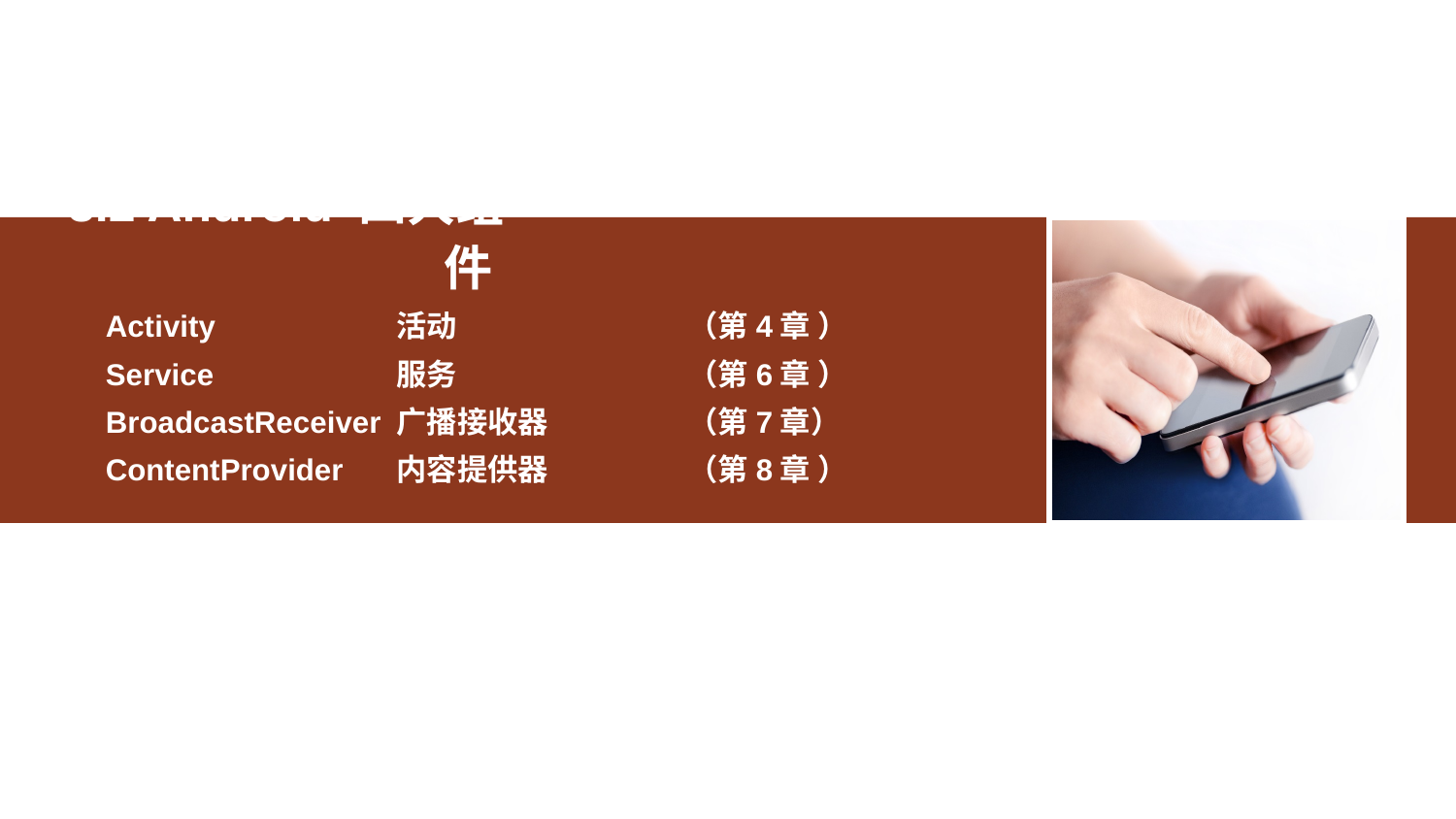

# 3.2 Android 四大组件
Activity		活动		（第4章 ）
Service 		服务		（第6章 ）
BroadcastReceiver 	广播接收器	（第7章）
ContentProvider	内容提供器	（第8章 ）